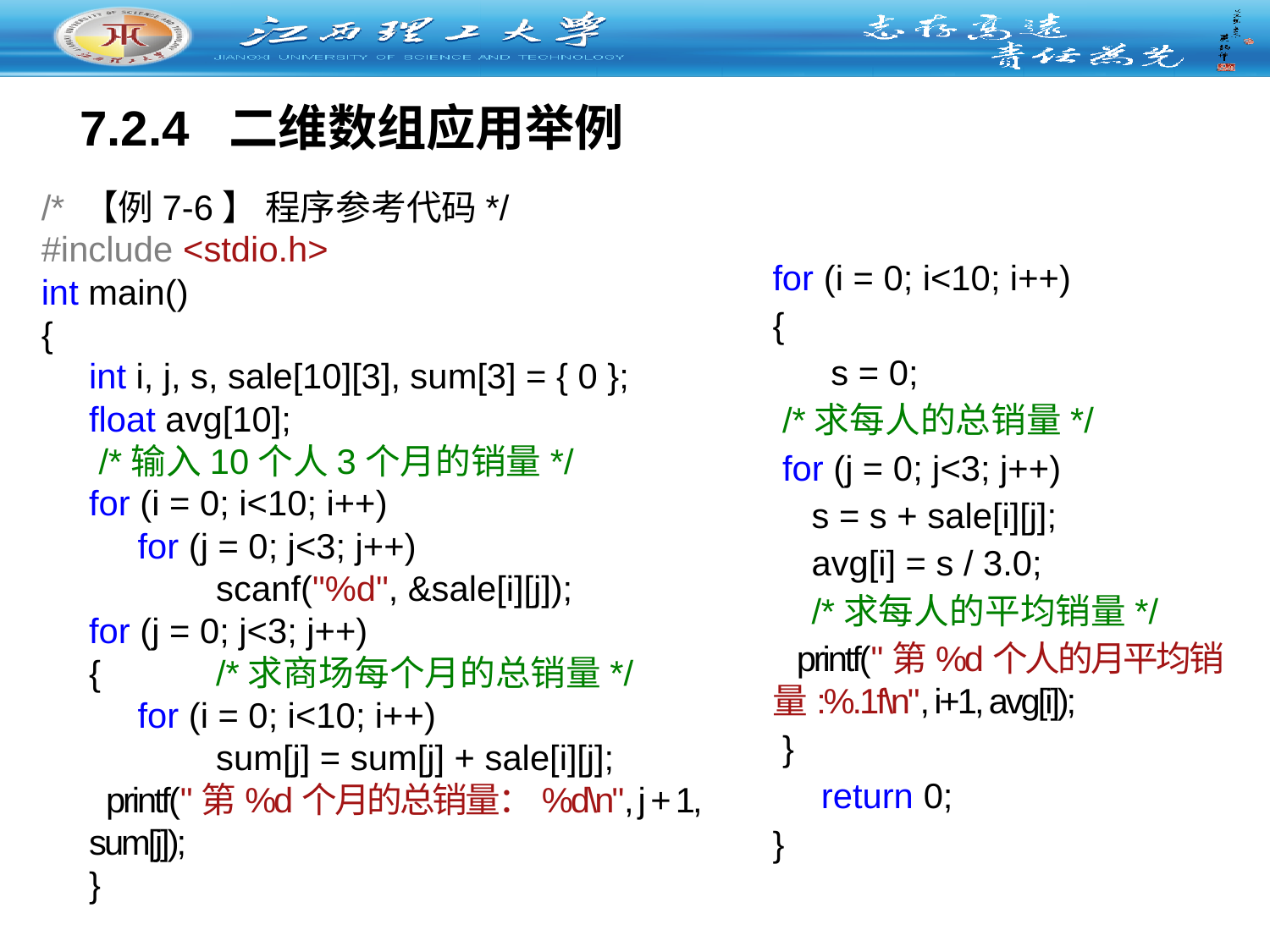

7.2.4  二维数组应用举例
/* 【例7-6】 程序参考代码*/
#include <stdio.h>
int main()
{
int i, j, s, sale[10][3], sum[3] = { 0 };
float avg[10];
 /*输入10个人3个月的销量*/
for (i = 0; i<10; i++)
     for (j = 0; j<3; j++)
 	scanf("%d", &sale[i][j]);
for (j = 0; j<3; j++)
{	/*求商场每个月的总销量*/
     for (i = 0; i<10; i++)
	sum[j] = sum[j] + sale[i][j];
  printf("第%d个月的总销量：%d\n", j + 1, sum[j]);
}

for (i = 0; i<10; i++)
{
      s = 0;
 /*求每人的总销量*/
 for (j = 0; j<3; j++)
    s = s + sale[i][j];
    avg[i] = s / 3.0;
    /*求每人的平均销量*/
   printf("第%d个人的月平均销量:%.1f\n", i+1, avg[i]);
 }
     return 0;
}